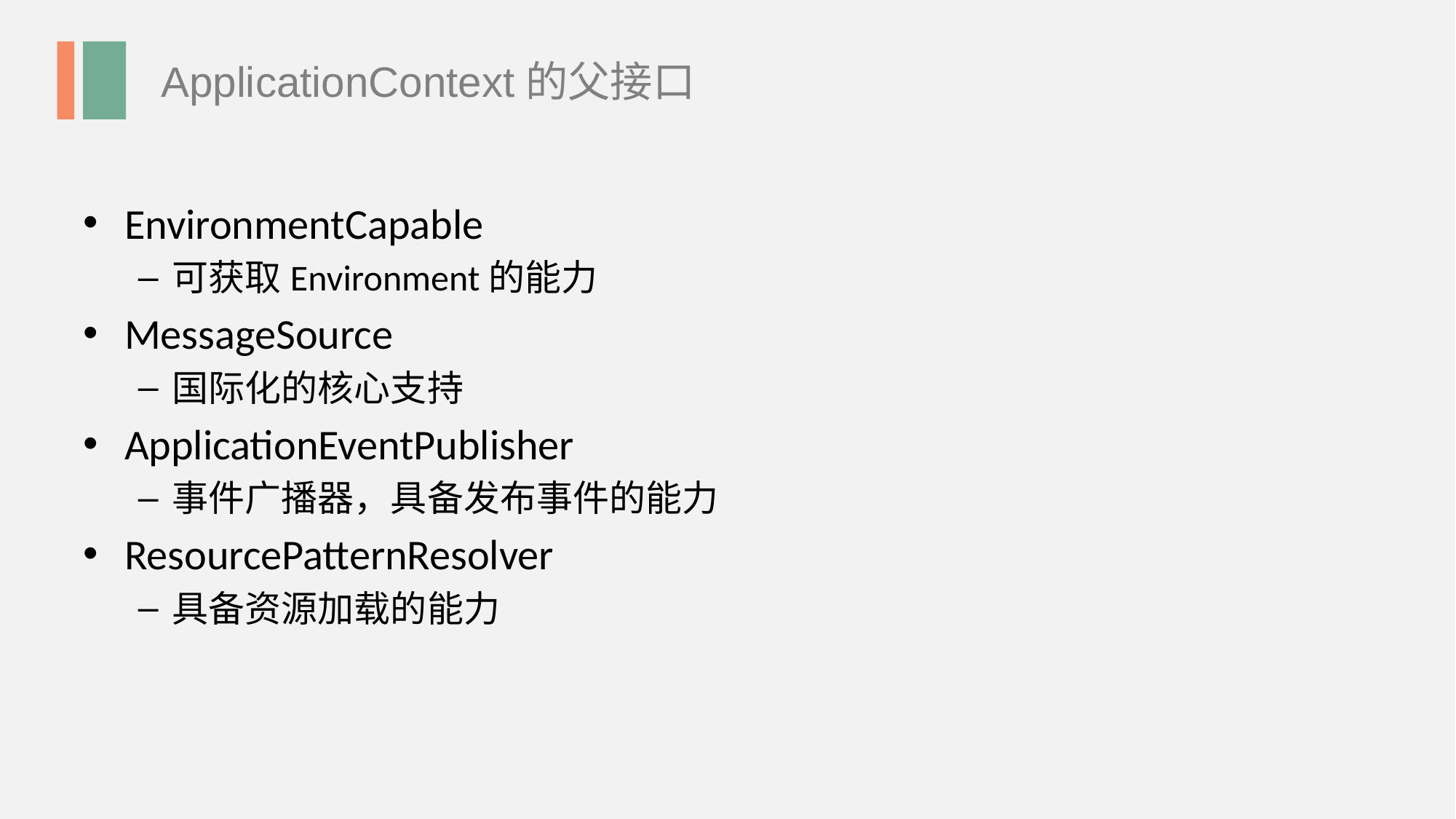

ApplicationContext的父接口
EnvironmentCapable
可获取Environment的能力
MessageSource
国际化的核心支持
ApplicationEventPublisher
事件广播器，具备发布事件的能力
ResourcePatternResolver
具备资源加载的能力